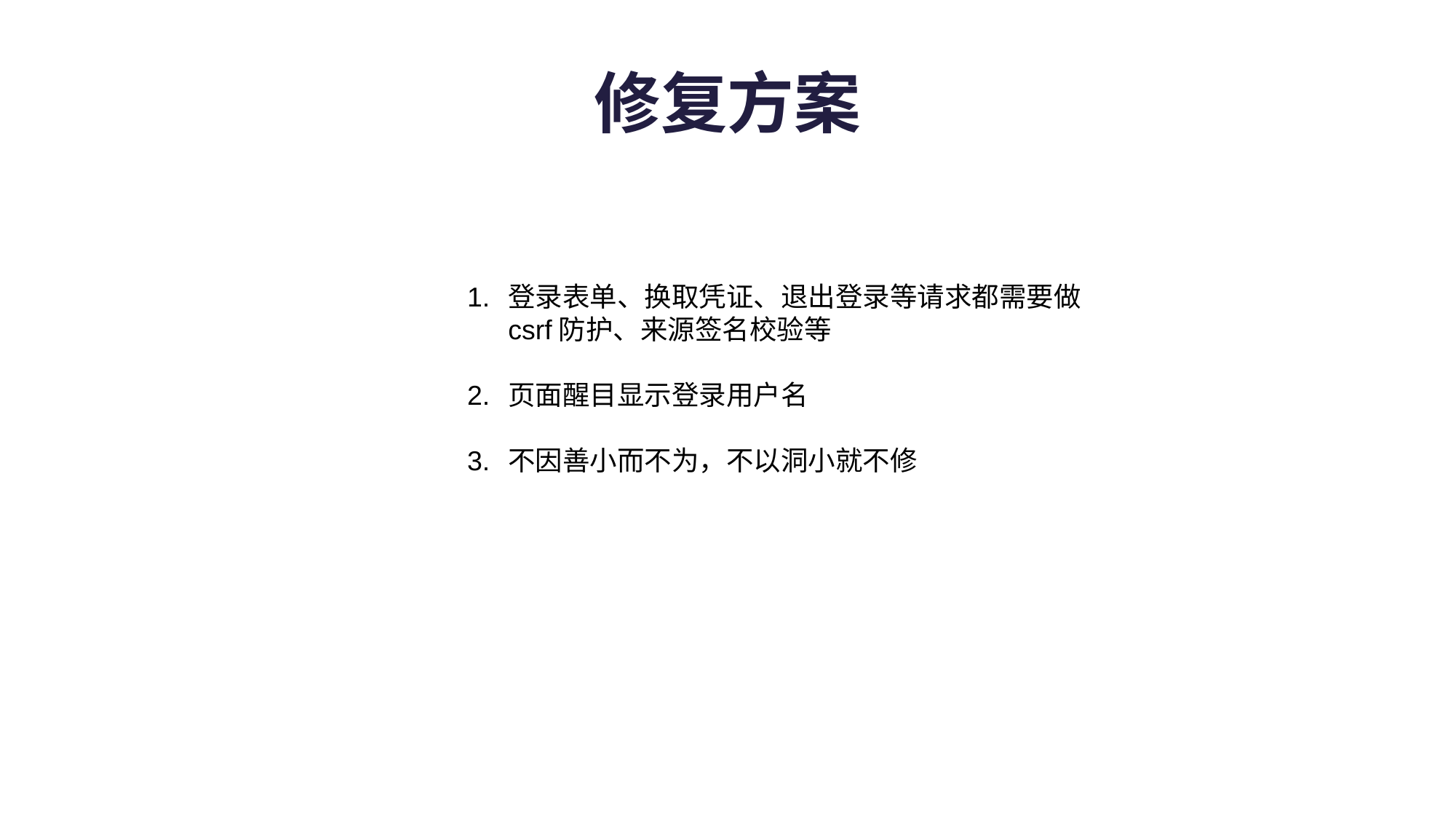

# 修复方案
登录表单、换取凭证、退出登录等请求都需要做csrf防护、来源签名校验等

页面醒目显示登录用户名

不因善小而不为，不以洞小就不修